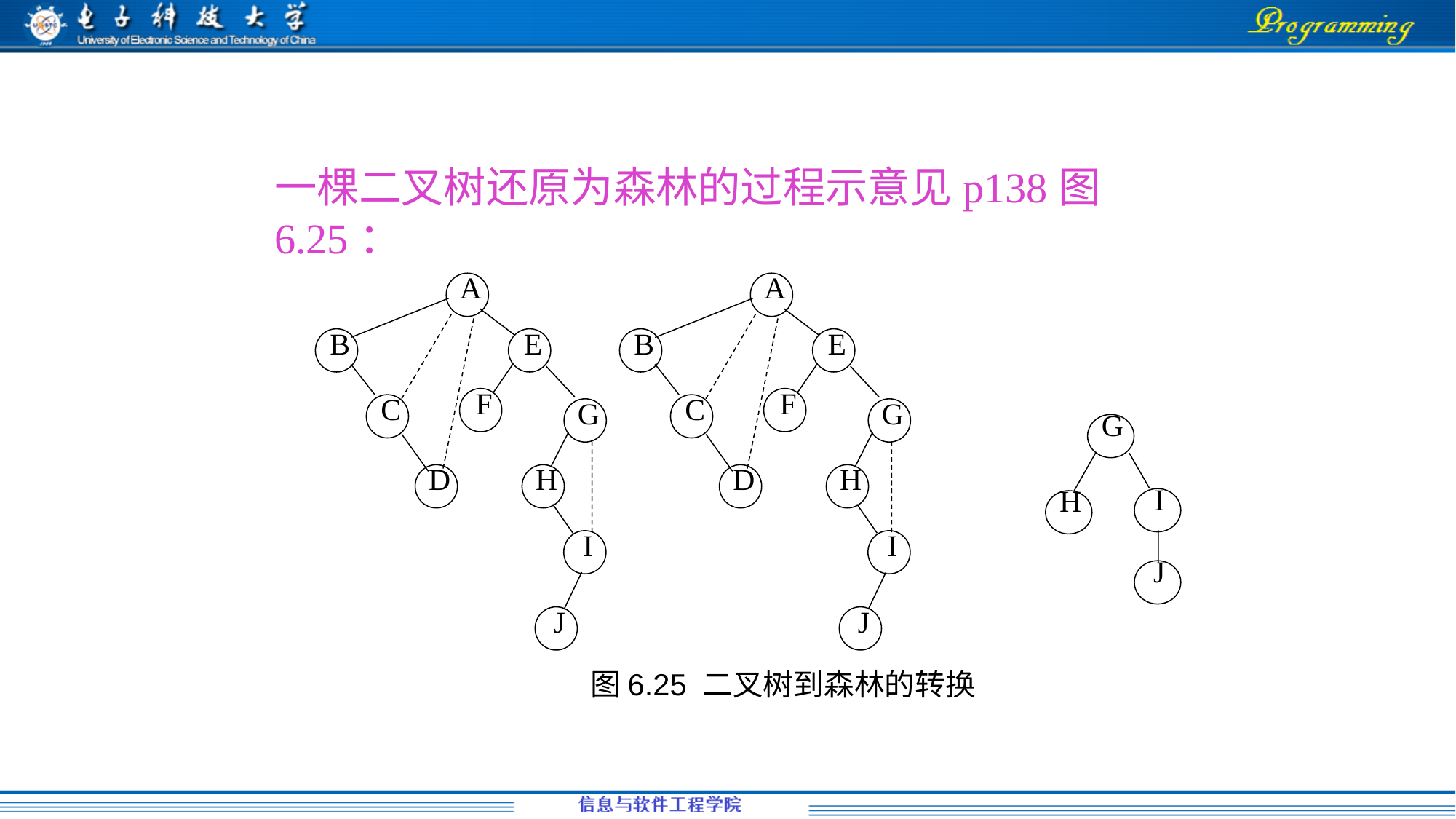

一棵二叉树还原为森林的过程示意见p138图6.25：
A

B

E

F

C

G

D

H

I

J

A

B

E

F

C

G

D

H

I

J

G

I

H

J

图6.25 二叉树到森林的转换